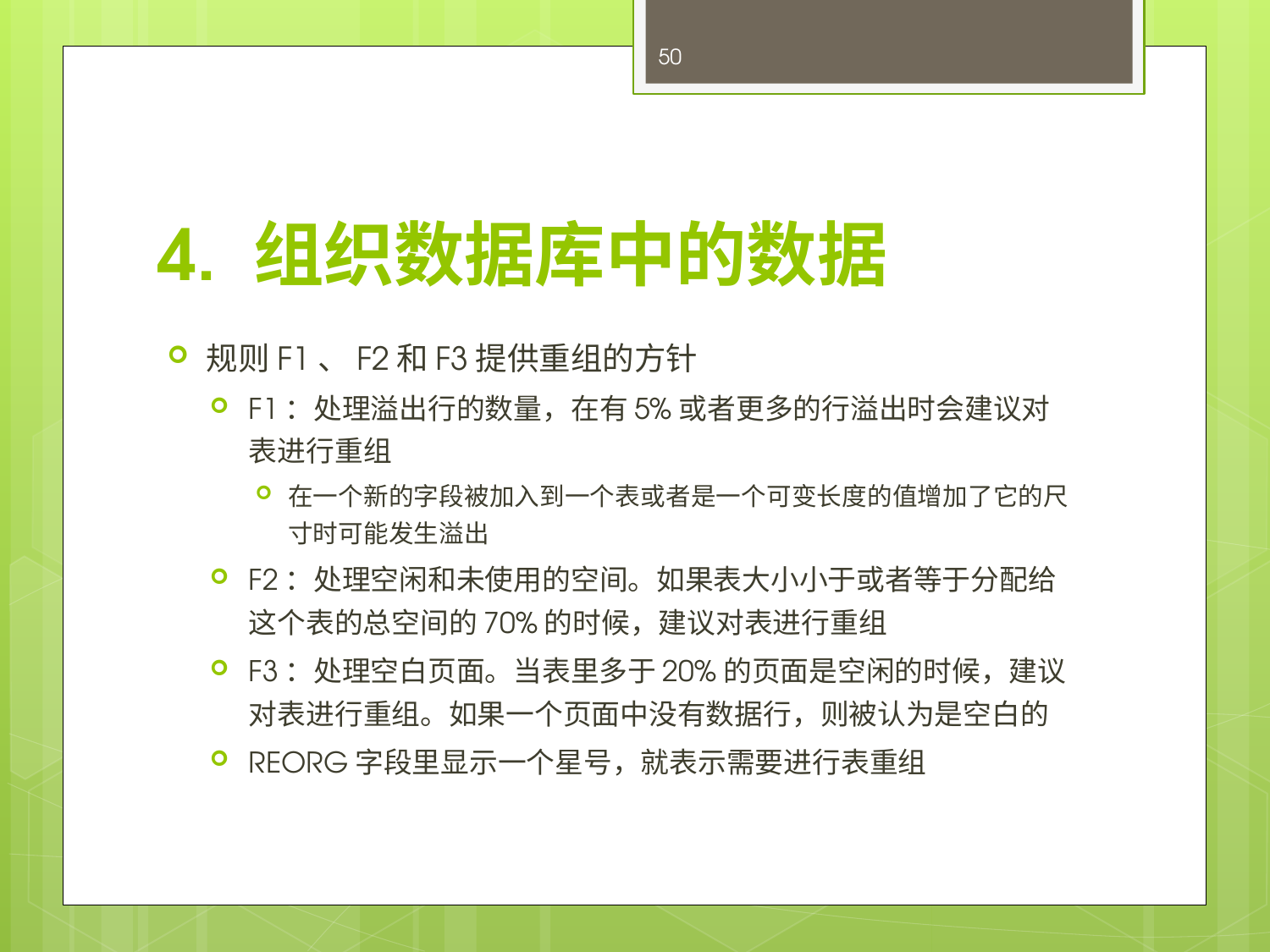

50
# 4. 组织数据库中的数据
规则F1、F2和F3提供重组的方针
F1：处理溢出行的数量，在有5%或者更多的行溢出时会建议对表进行重组
在一个新的字段被加入到一个表或者是一个可变长度的值增加了它的尺寸时可能发生溢出
F2：处理空闲和未使用的空间。如果表大小小于或者等于分配给这个表的总空间的70%的时候，建议对表进行重组
F3：处理空白页面。当表里多于20%的页面是空闲的时候，建议对表进行重组。如果一个页面中没有数据行，则被认为是空白的
REORG字段里显示一个星号，就表示需要进行表重组